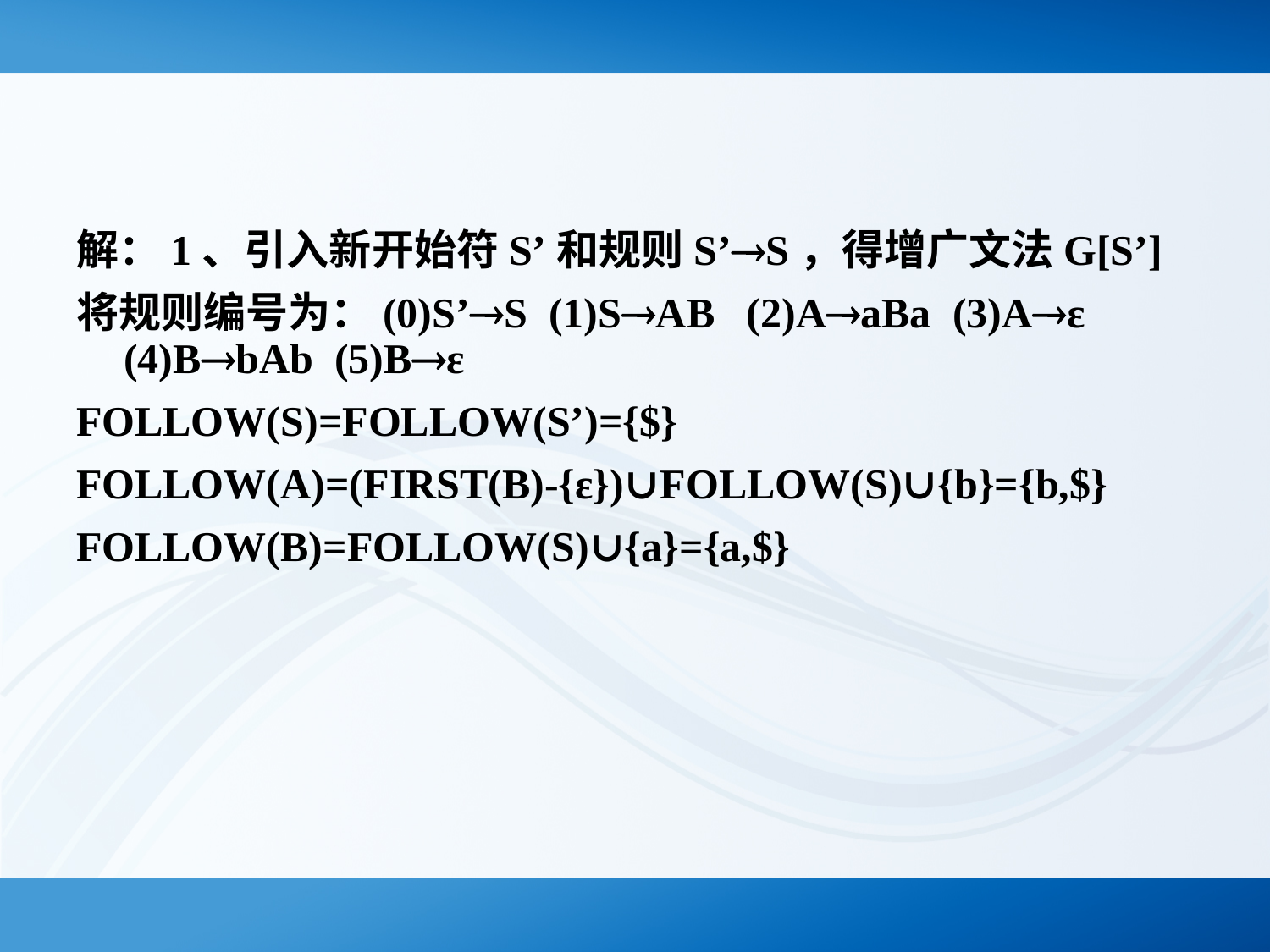

#
解：1、引入新开始符S’和规则S’→S，得增广文法G[S’]
将规则编号为：(0)S’→S  (1)S→AB   (2)A→aBa  (3)A→ε  (4)B→bAb  (5)B→ε
FOLLOW(S)=FOLLOW(S’)={$}
FOLLOW(A)=(FIRST(B)-{ε})∪FOLLOW(S)∪{b}={b,$}
FOLLOW(B)=FOLLOW(S)∪{a}={a,$}